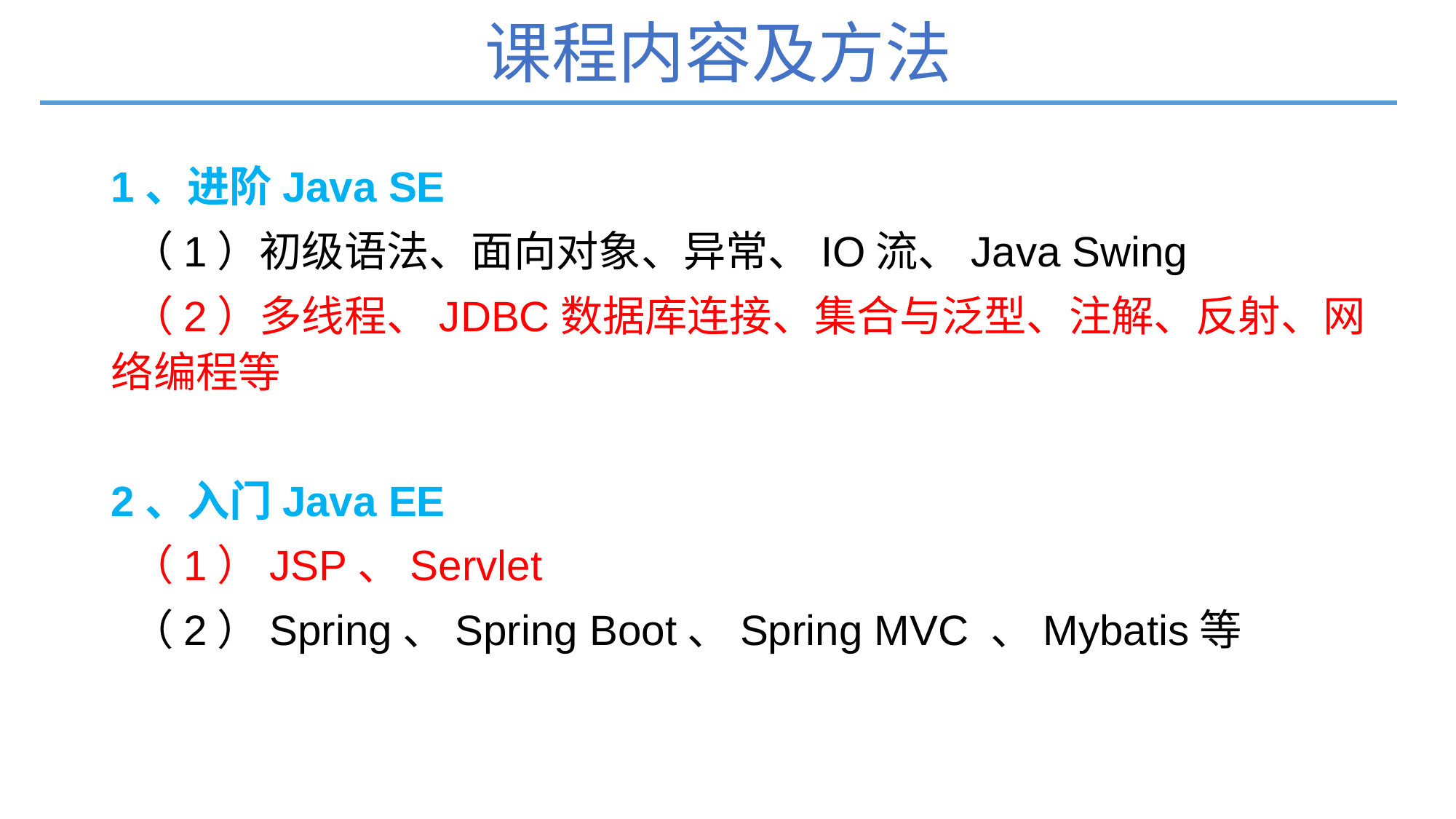

# 课程内容及方法
1、进阶Java SE
 （1）初级语法、面向对象、异常、IO流、Java Swing
 （2）多线程、JDBC数据库连接、集合与泛型、注解、反射、网络编程等

2、入门Java EE
 （1）JSP、Servlet
 （2）Spring、Spring Boot、Spring MVC 、Mybatis等